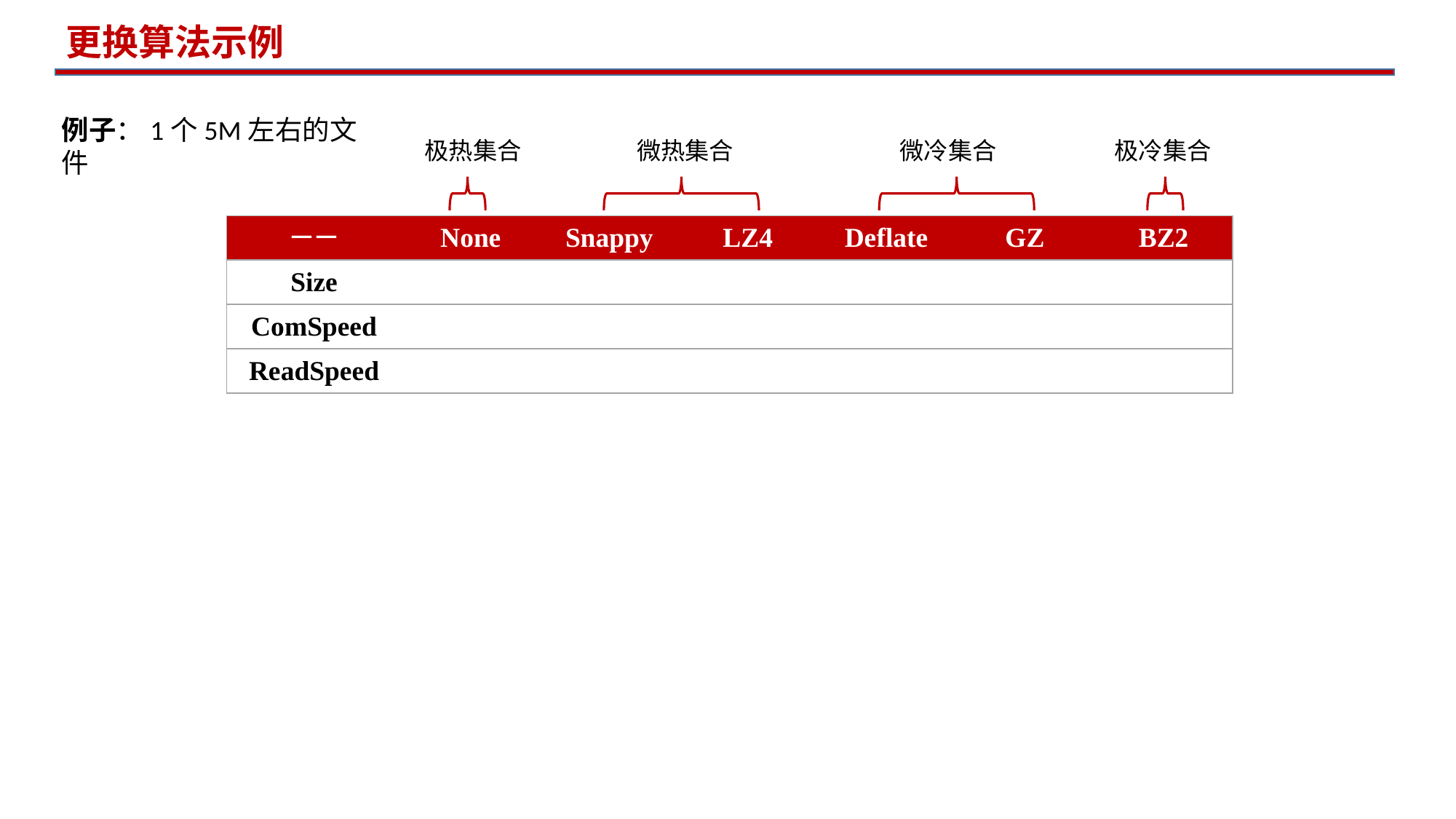

更换算法示例

例子：1个5M左右的文件

极热集合
微热集合
微冷集合
极冷集合

| —— | None | Snappy | LZ4 | Deflate | GZ | BZ2 |
| --- | --- | --- | --- | --- | --- | --- |
| Size |  |  |  |  |  |  |
| ComSpeed |  |  |  |  |  |  |
| ReadSpeed |  |  |  |  |  |  |